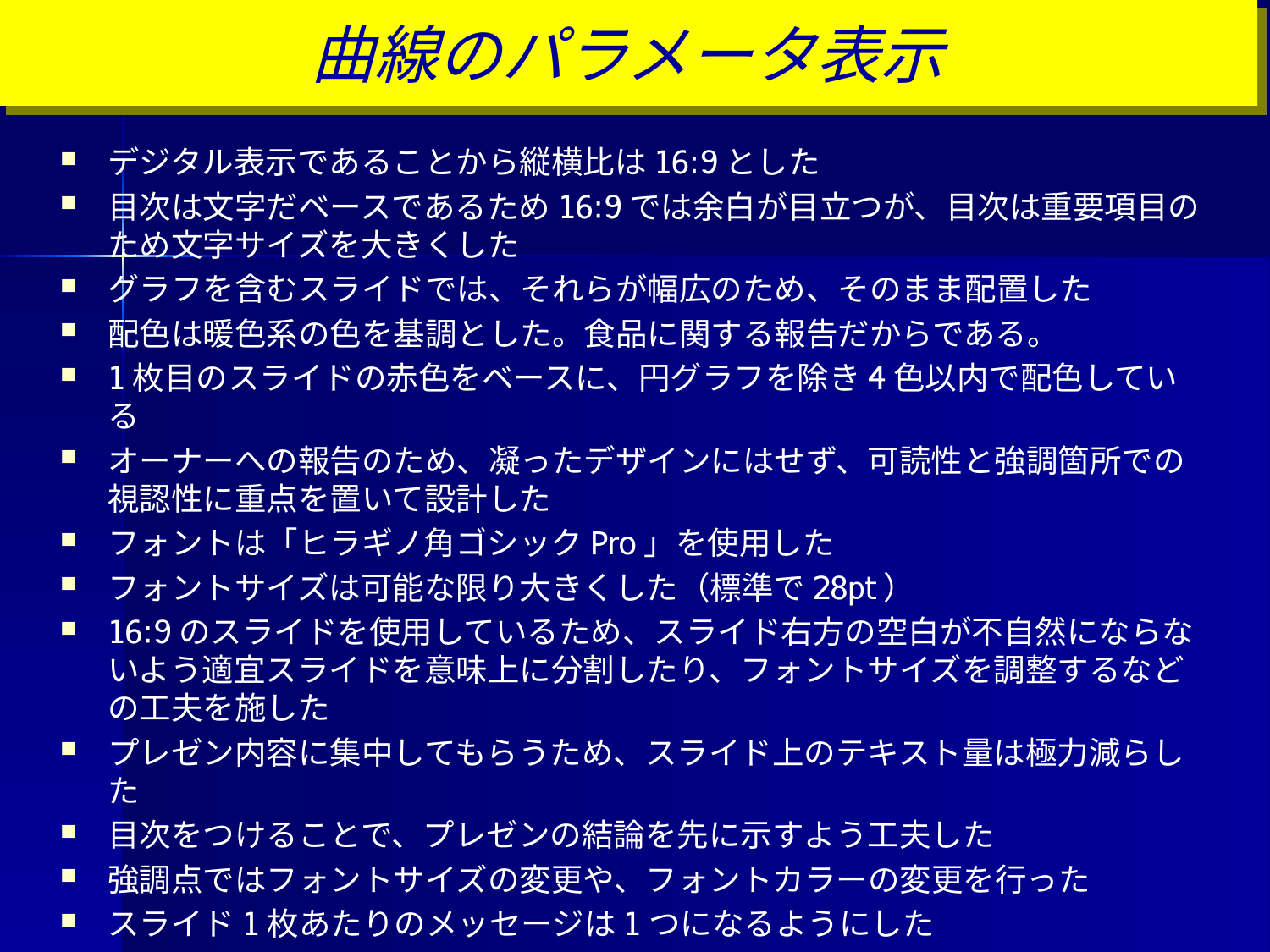

曲線のパラメータ表示
デジタル表示であることから縦横比は16:9とした
目次は文字だベースであるため16:9では余白が目立つが、目次は重要項目のため文字サイズを大きくした
グラフを含むスライドでは、それらが幅広のため、そのまま配置した
配色は暖色系の色を基調とした。食品に関する報告だからである。
1枚目のスライドの赤色をベースに、円グラフを除き4色以内で配色している
オーナーへの報告のため、凝ったデザインにはせず、可読性と強調箇所での視認性に重点を置いて設計した
フォントは「ヒラギノ角ゴシックPro」を使用した
フォントサイズは可能な限り大きくした（標準で28pt）
16:9のスライドを使用しているため、スライド右方の空白が不自然にならないよう適宜スライドを意味上に分割したり、フォントサイズを調整するなどの工夫を施した
プレゼン内容に集中してもらうため、スライド上のテキスト量は極力減らした
目次をつけることで、プレゼンの結論を先に示すよう工夫した
強調点ではフォントサイズの変更や、フォントカラーの変更を行った
スライド1枚あたりのメッセージは1つになるようにした
グラフには特筆した説明を加えず、グラフの主張に集中させるよう工夫した（詳細は次ページ）